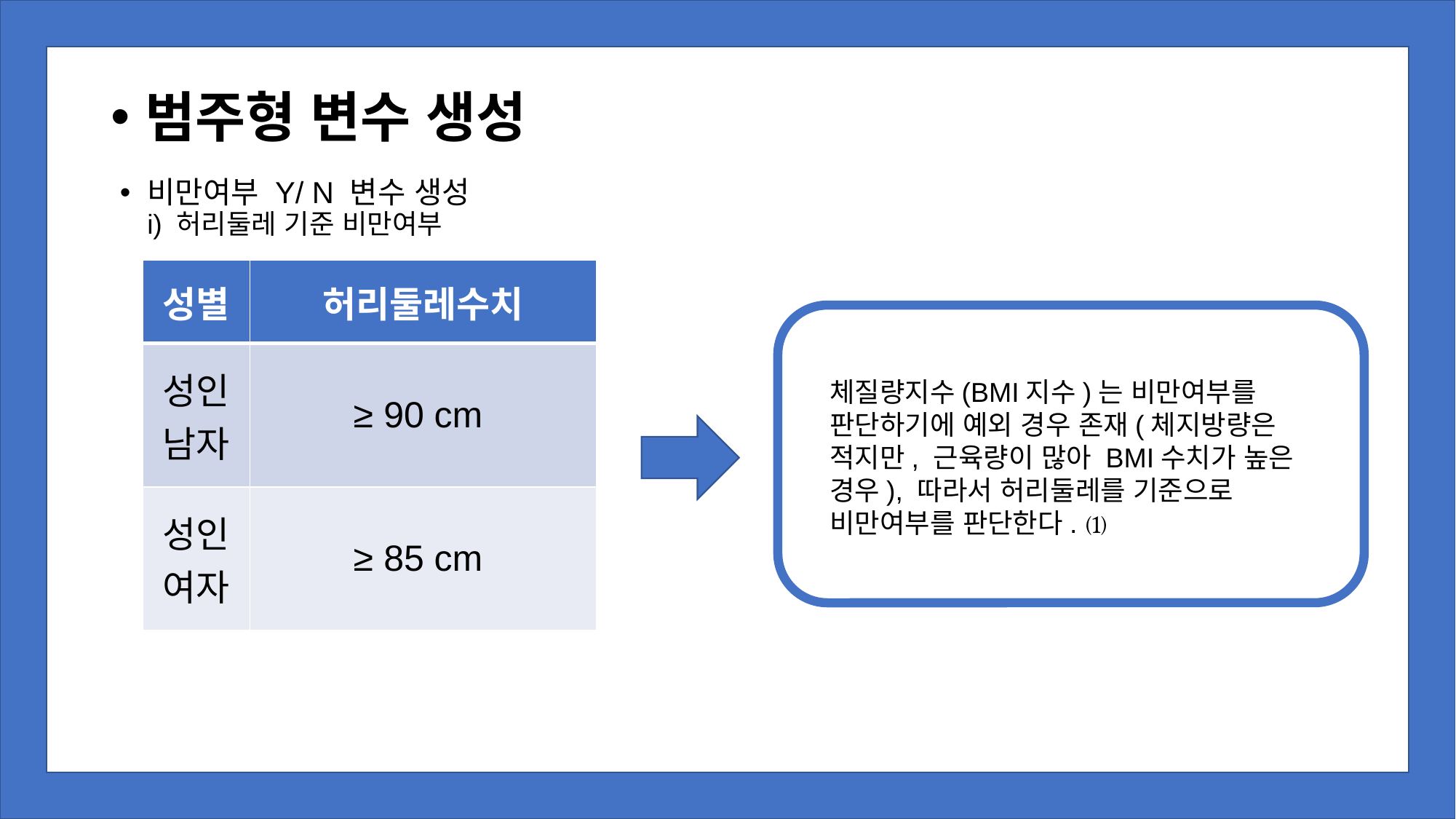

범주형 변수 생성
비만여부 Y/ N 변수 생성
i) 허리둘레 기준 비만여부
| 성별 | 허리둘레수치 |
| --- | --- |
| 성인 남자 | ≥ 90 cm |
| 성인 여자 | ≥ 85 cm |

체질량지수(BMI지수)는 비만여부를 판단하기에 예외 경우 존재(체지방량은 적지만, 근육량이 많아 BMI수치가 높은 경우), 따라서 허리둘레를 기준으로 비만여부를 판단한다. ⑴